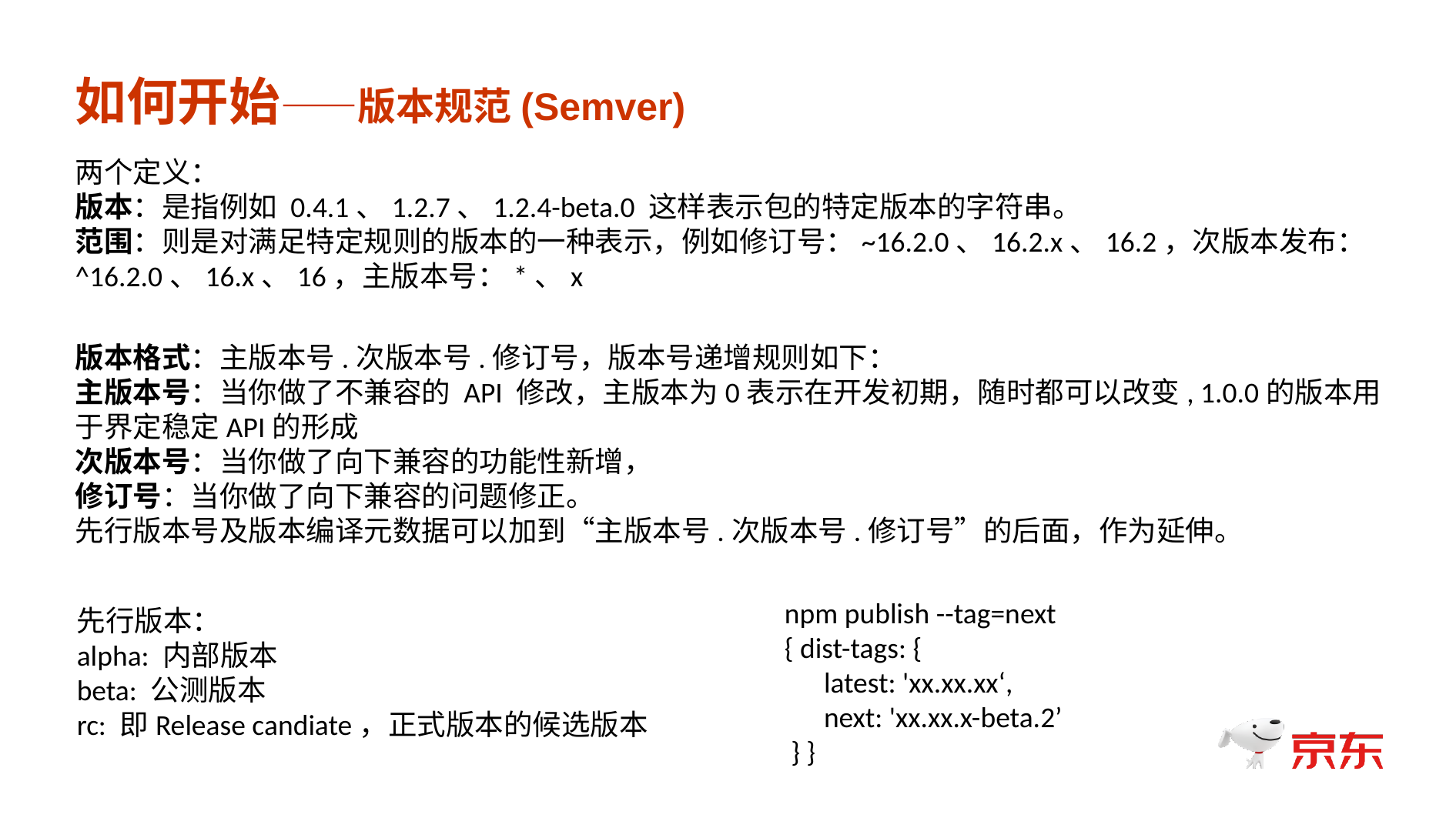

如何开始——版本规范(Semver)
两个定义：
版本：是指例如 0.4.1、1.2.7、1.2.4-beta.0 这样表示包的特定版本的字符串。
范围：则是对满足特定规则的版本的一种表示，例如修订号：~16.2.0、16.2.x、16.2，次版本发布：^16.2.0、16.x、16，主版本号：*、x
版本格式：主版本号.次版本号.修订号，版本号递增规则如下：
主版本号：当你做了不兼容的 API 修改，主版本为0表示在开发初期，随时都可以改变, 1.0.0的版本用于界定稳定API的形成
次版本号：当你做了向下兼容的功能性新增，
修订号：当你做了向下兼容的问题修正。
先行版本号及版本编译元数据可以加到“主版本号.次版本号.修订号”的后面，作为延伸。
npm publish --tag=next
{ dist-tags: {
      latest: 'xx.xx.xx‘,
      next: 'xx.xx.x-beta.2’
 } }
先行版本：
alpha: 内部版本
beta: 公测版本
rc: 即Release candiate，正式版本的候选版本